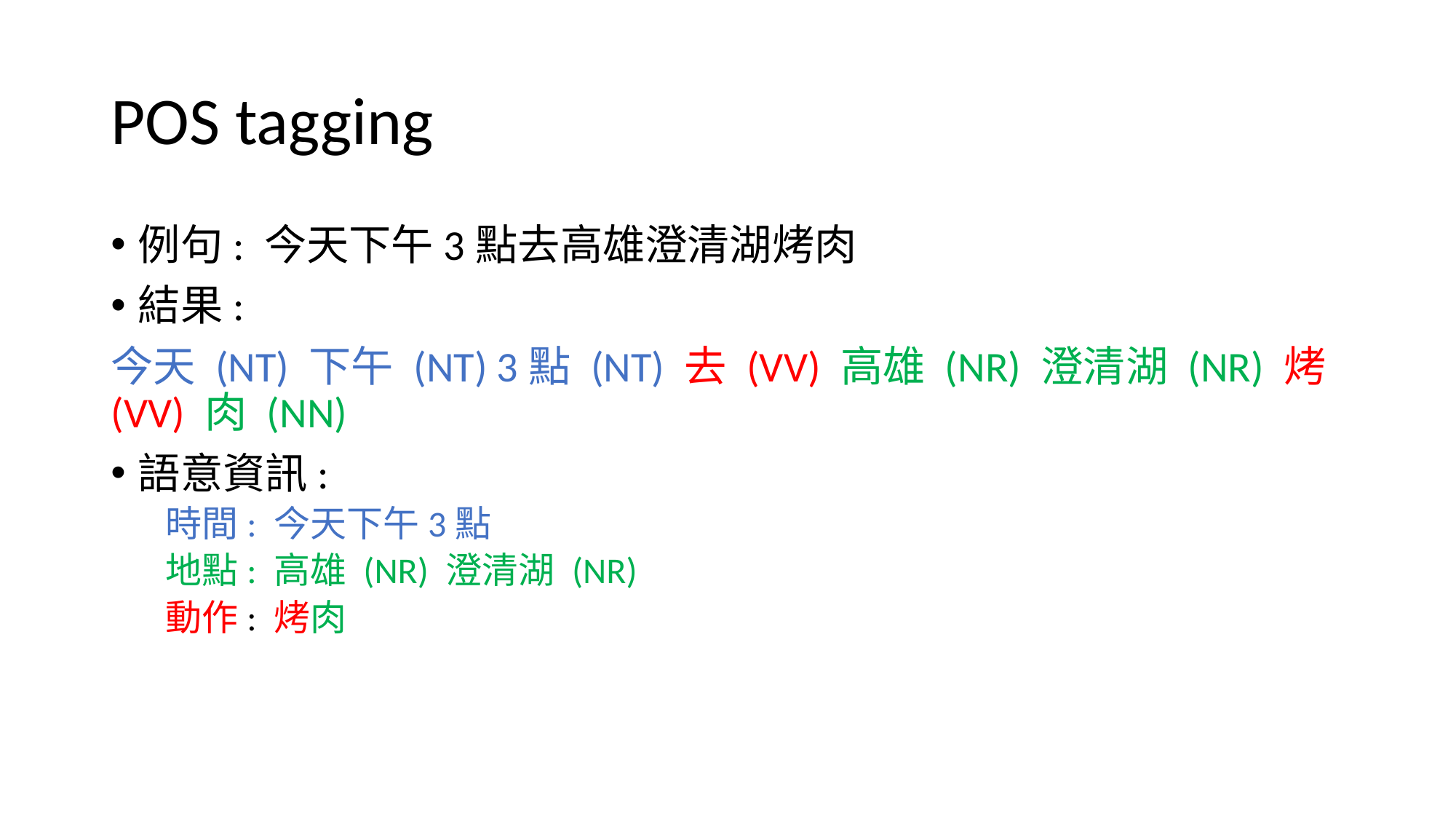

# POS tagging
例句: 今天下午3點去高雄澄清湖烤肉
結果:
今天 (NT) 下午 (NT) 3點 (NT) 去 (VV) 高雄 (NR) 澄清湖 (NR) 烤 (VV) 肉 (NN)
語意資訊:
時間: 今天下午3點
地點: 高雄 (NR) 澄清湖 (NR)
動作: 烤肉